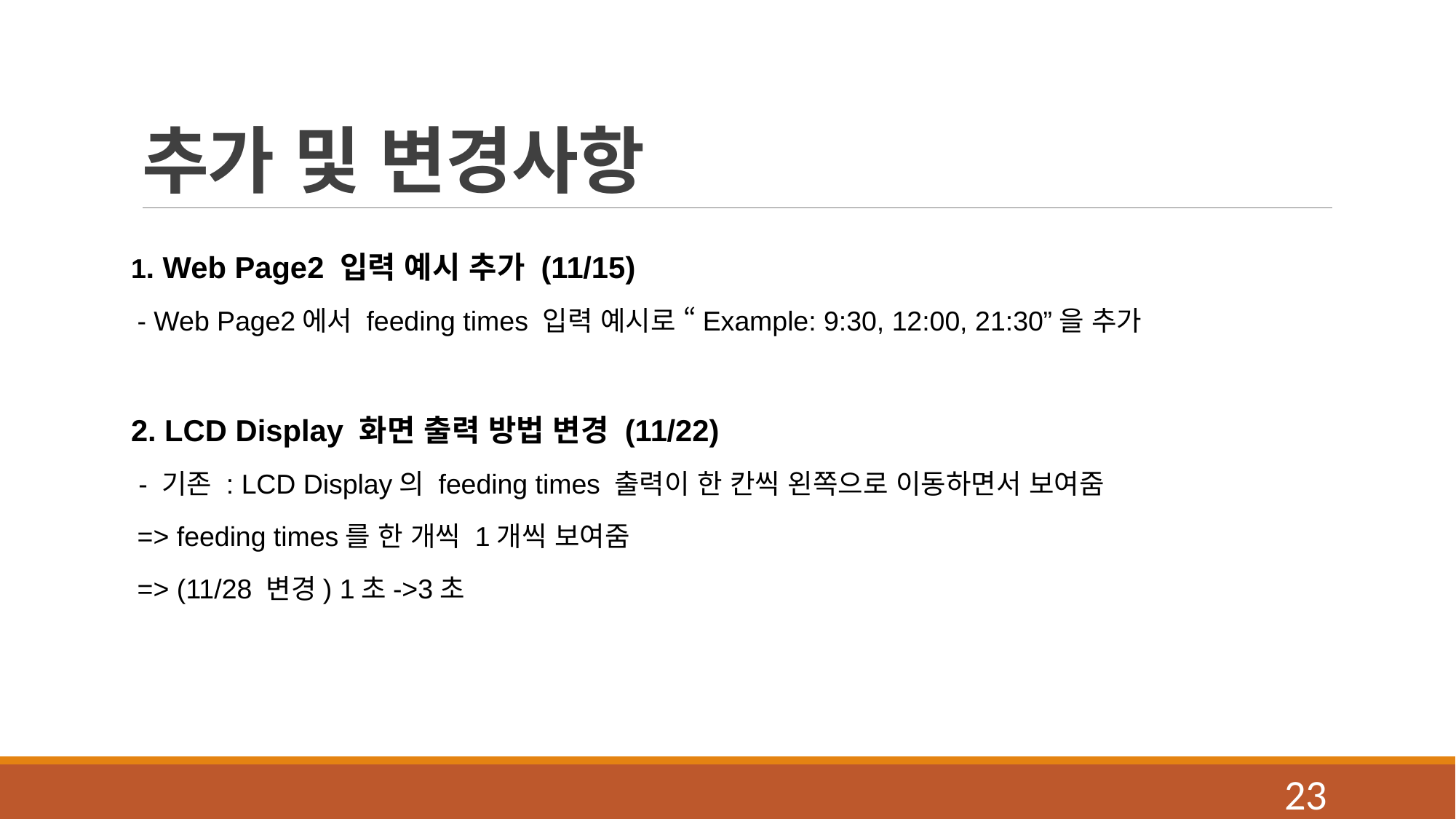

# 추가 및 변경사항
1. Web Page2 입력 예시 추가 (11/15)
- Web Page2에서 feeding times 입력 예시로 “Example: 9:30, 12:00, 21:30”을 추가

2. LCD Display 화면 출력 방법 변경 (11/22)
 - 기존 : LCD Display의 feeding times 출력이 한 칸씩 왼쪽으로 이동하면서 보여줌
=> feeding times를 한 개씩 1개씩 보여줌
=> (11/28 변경) 1초->3초

23